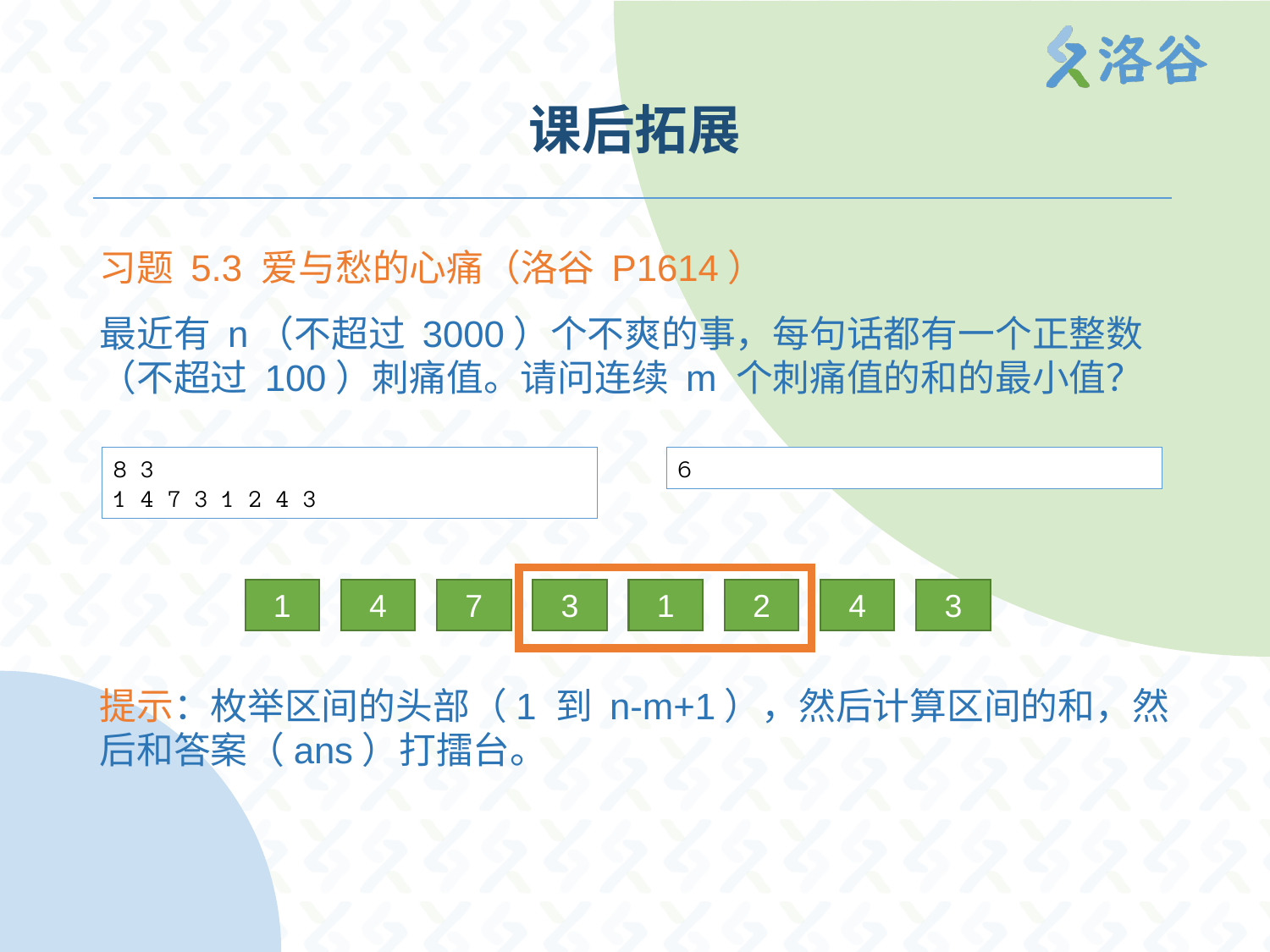

# 课后拓展
习题 5.3 爱与愁的心痛（洛谷 P1614）
最近有 n（不超过 3000）个不爽的事，每句话都有一个正整数（不超过 100）刺痛值。请问连续 m 个刺痛值的和的最小值？

提示：枚举区间的头部（1 到 n-m+1），然后计算区间的和，然后和答案（ans）打擂台。
8 3
1 4 7 3 1 2 4 3
6

1
4
7
3
1
2
4
3